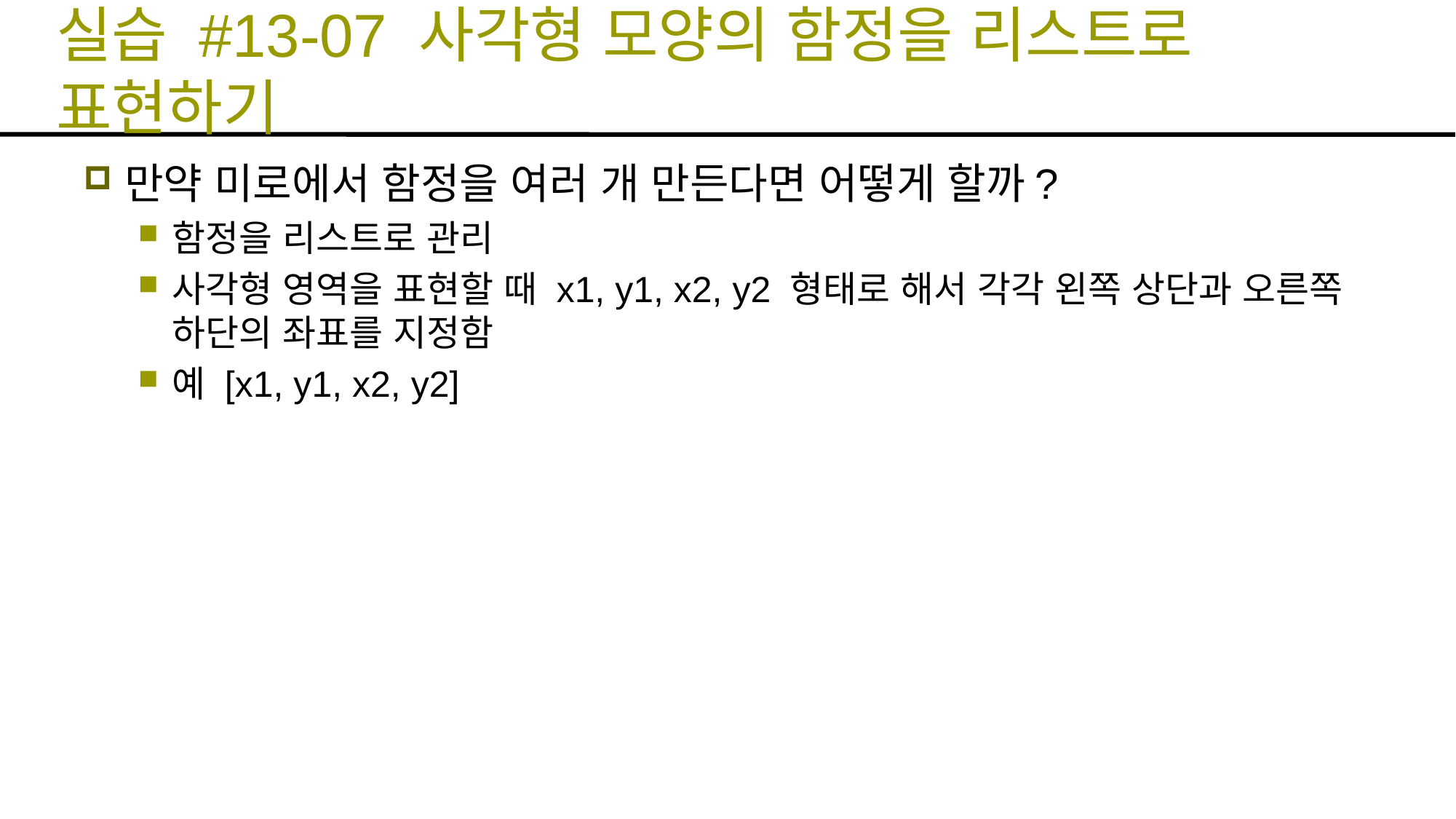

실습 #13-07 사각형 모양의 함정을 리스트로 표현하기
만약 미로에서 함정을 여러 개 만든다면 어떻게 할까?
함정을 리스트로 관리
사각형 영역을 표현할 때 x1, y1, x2, y2 형태로 해서 각각 왼쪽 상단과 오른쪽 하단의 좌표를 지정함
예 [x1, y1, x2, y2]